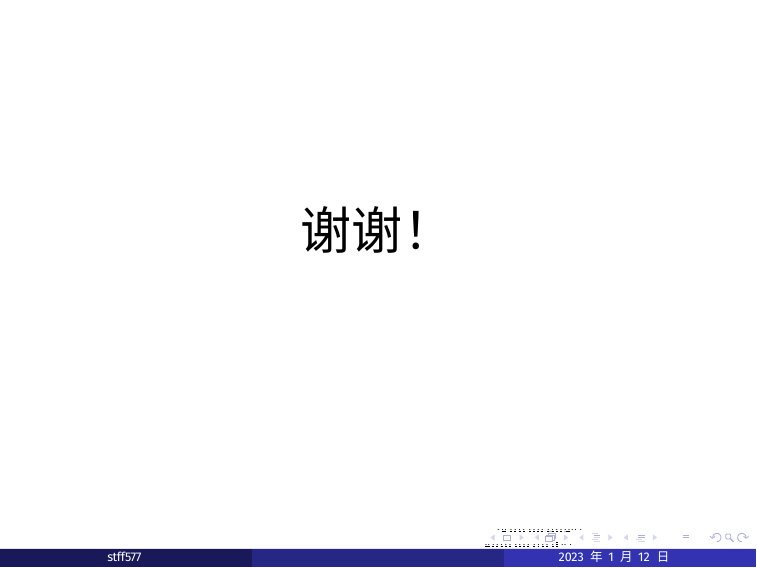

谢谢！
. . . . . . .  . . . .  . . . . . . . . .

. . . . . . . . . . .  . . . .  . .  . . .
2023 年 1 月 12 日	11 / 11

stff577